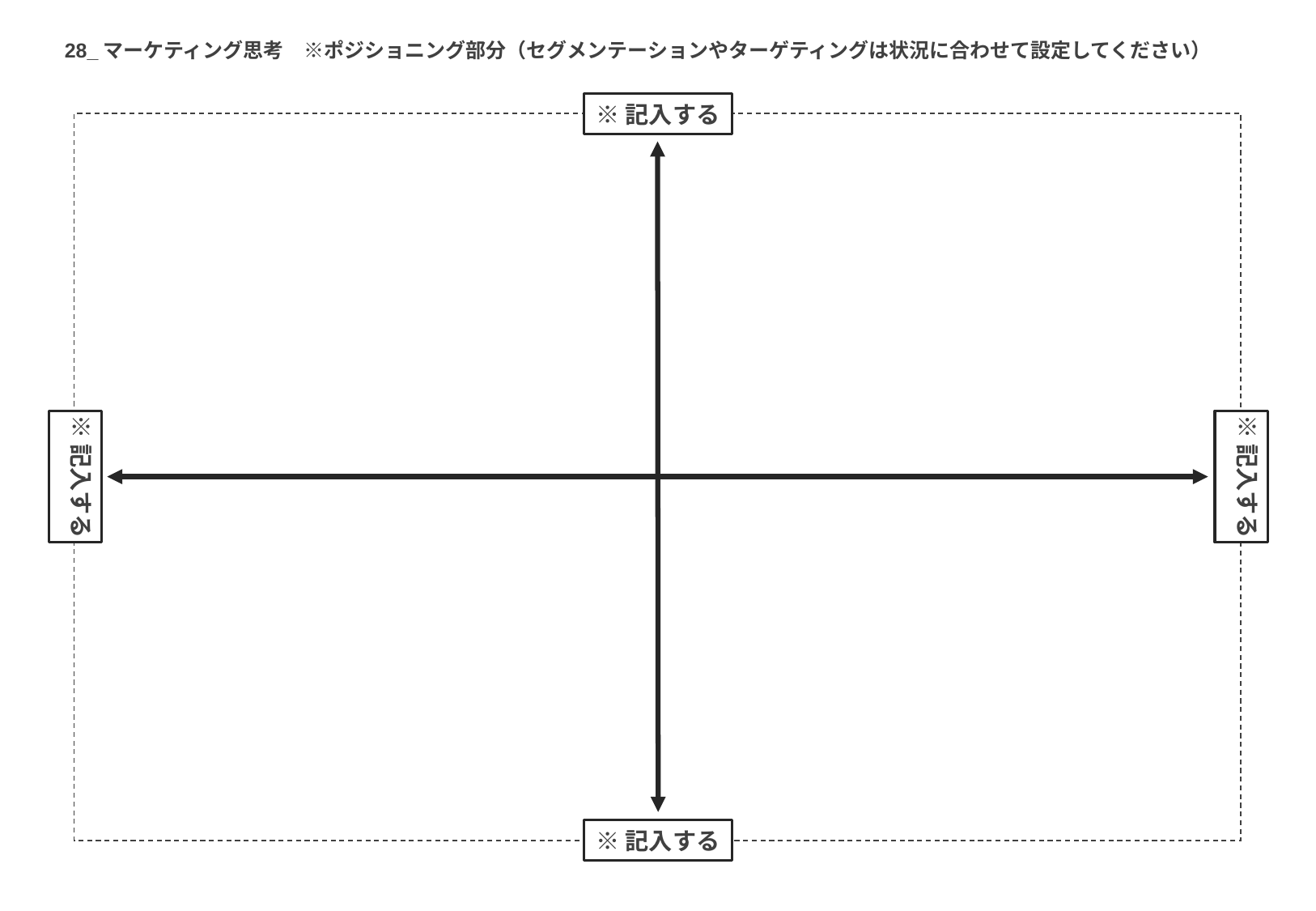

28_マーケティング思考　※ポジショニング部分（セグメンテーションやターゲティングは状況に合わせて設定してください）
※記入する

※記入する
※記入する
※記入する